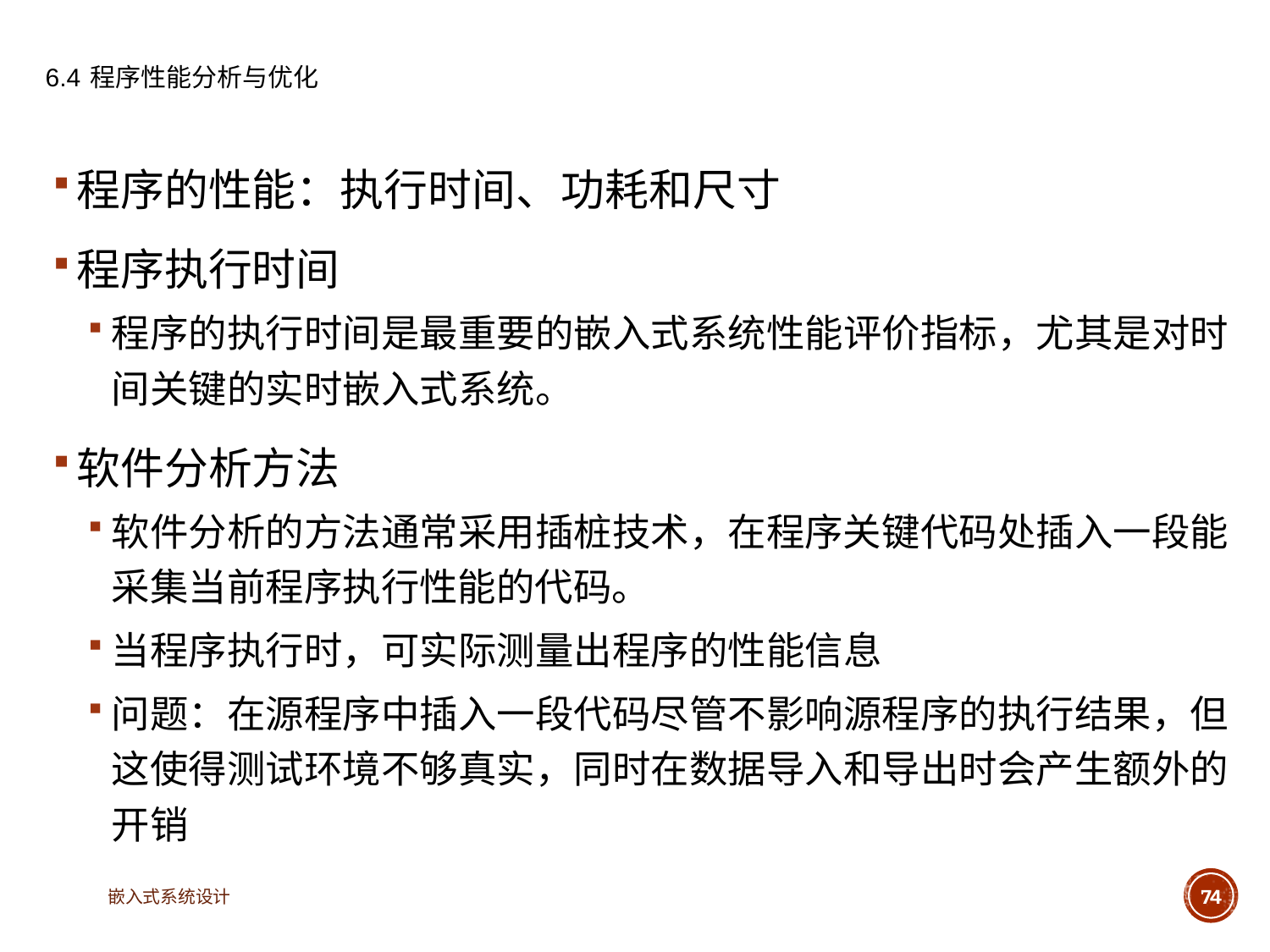

# 6.4 程序性能分析与优化
程序的性能：执行时间、功耗和尺寸
程序执行时间
程序的执行时间是最重要的嵌入式系统性能评价指标，尤其是对时间关键的实时嵌入式系统。
软件分析方法
软件分析的方法通常采用插桩技术，在程序关键代码处插入一段能采集当前程序执行性能的代码。
当程序执行时，可实际测量出程序的性能信息
问题：在源程序中插入一段代码尽管不影响源程序的执行结果，但这使得测试环境不够真实，同时在数据导入和导出时会产生额外的开销
嵌入式系统设计
74